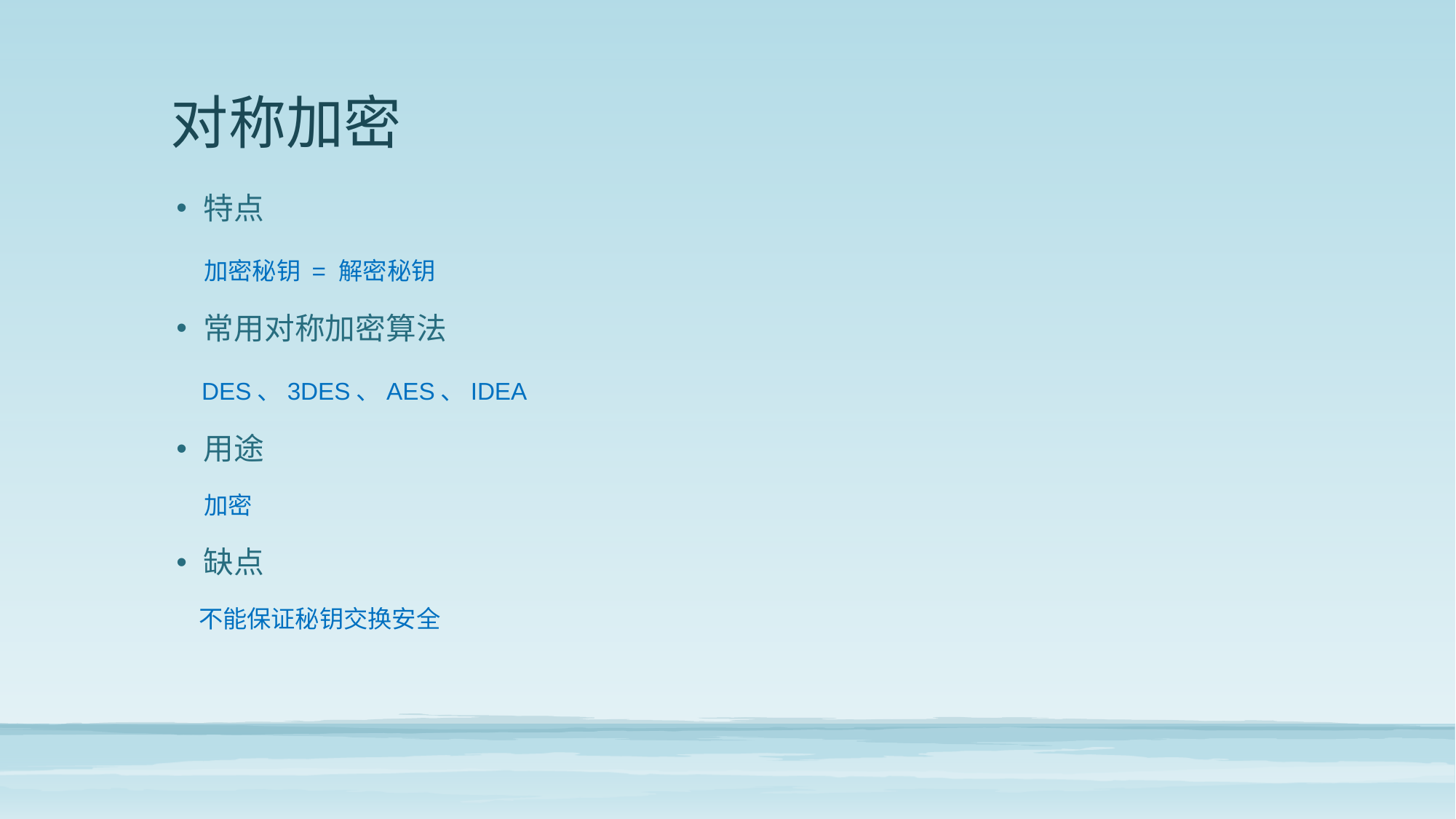

# 对称加密
特点
   加密秘钥 = 解密秘钥
常用对称加密算法
   DES、3DES、AES、IDEA
用途
    加密
缺点
   不能保证秘钥交换安全